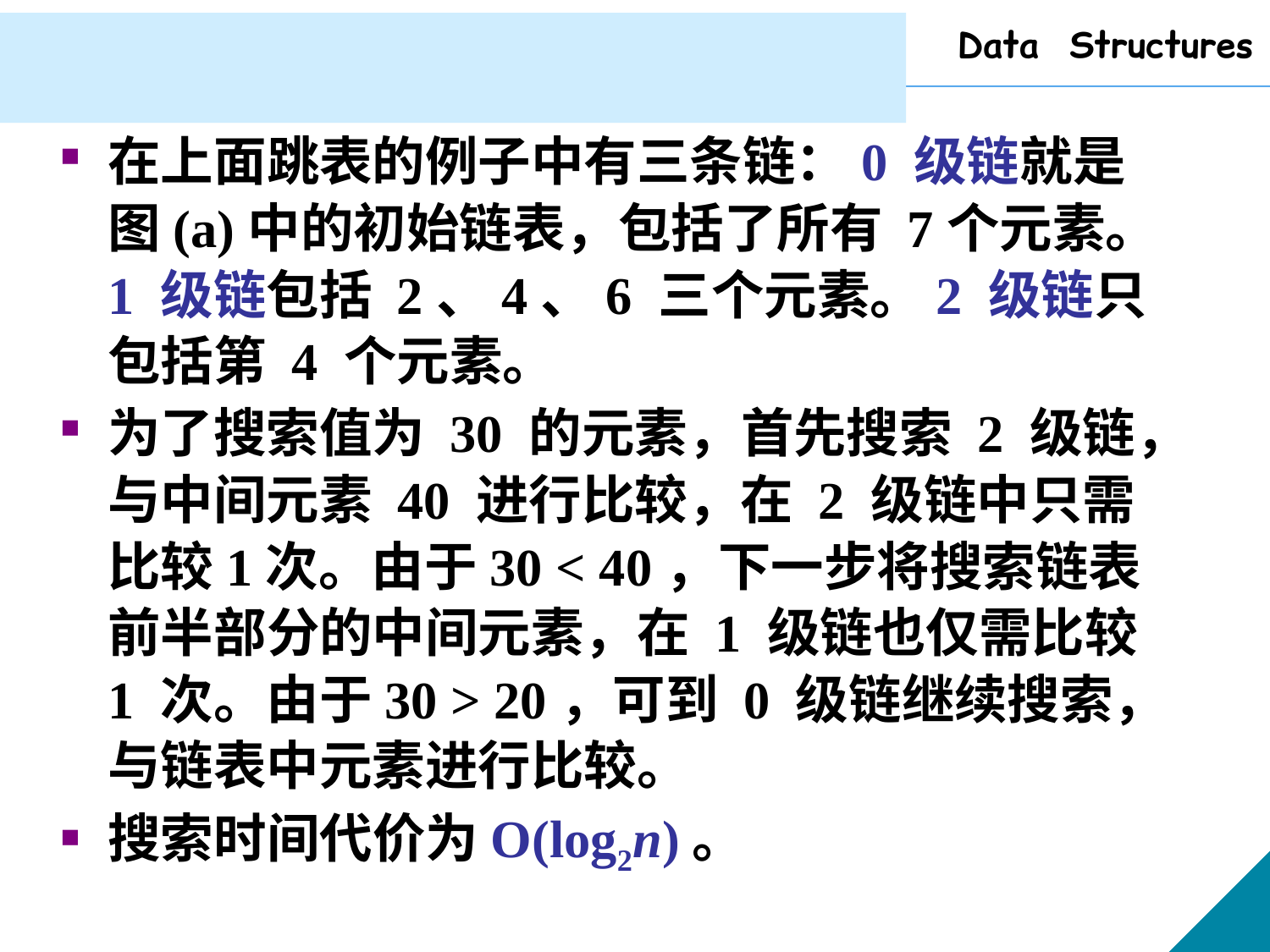

在上面跳表的例子中有三条链：0 级链就是图(a)中的初始链表，包括了所有 7个元素。1 级链包括 2、4、6 三个元素。2 级链只包括第 4 个元素。
为了搜索值为 30 的元素，首先搜索 2 级链，与中间元素 40 进行比较，在 2 级链中只需比较1次。由于30 < 40，下一步将搜索链表前半部分的中间元素，在 1 级链也仅需比较 1 次。由于30 > 20，可到 0 级链继续搜索，与链表中元素进行比较。
搜索时间代价为O(log2n)。